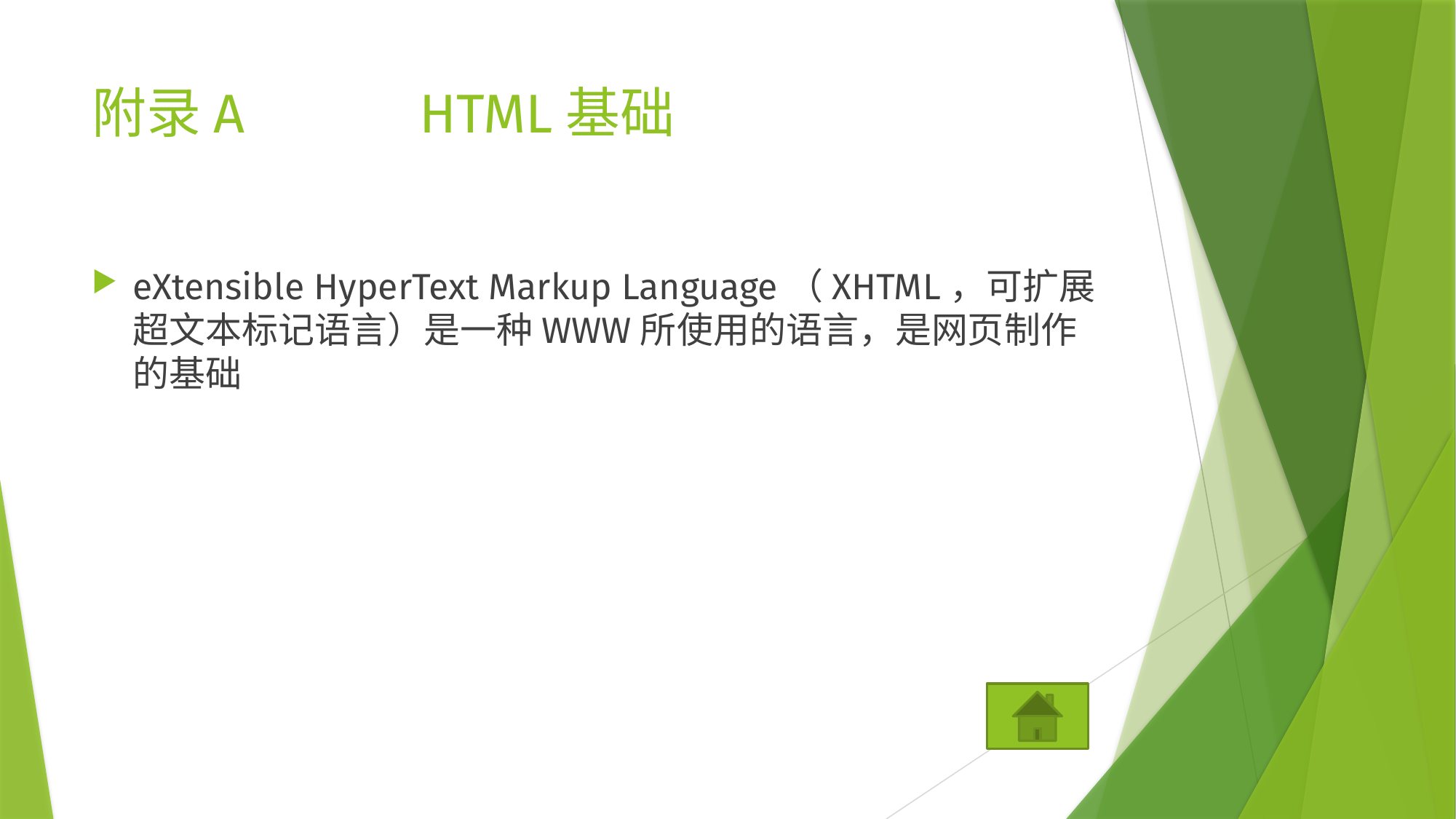

# 附录A		HTML基础
eXtensible HyperText Markup Language（XHTML，可扩展超文本标记语言）是一种WWW所使用的语言，是网页制作的基础